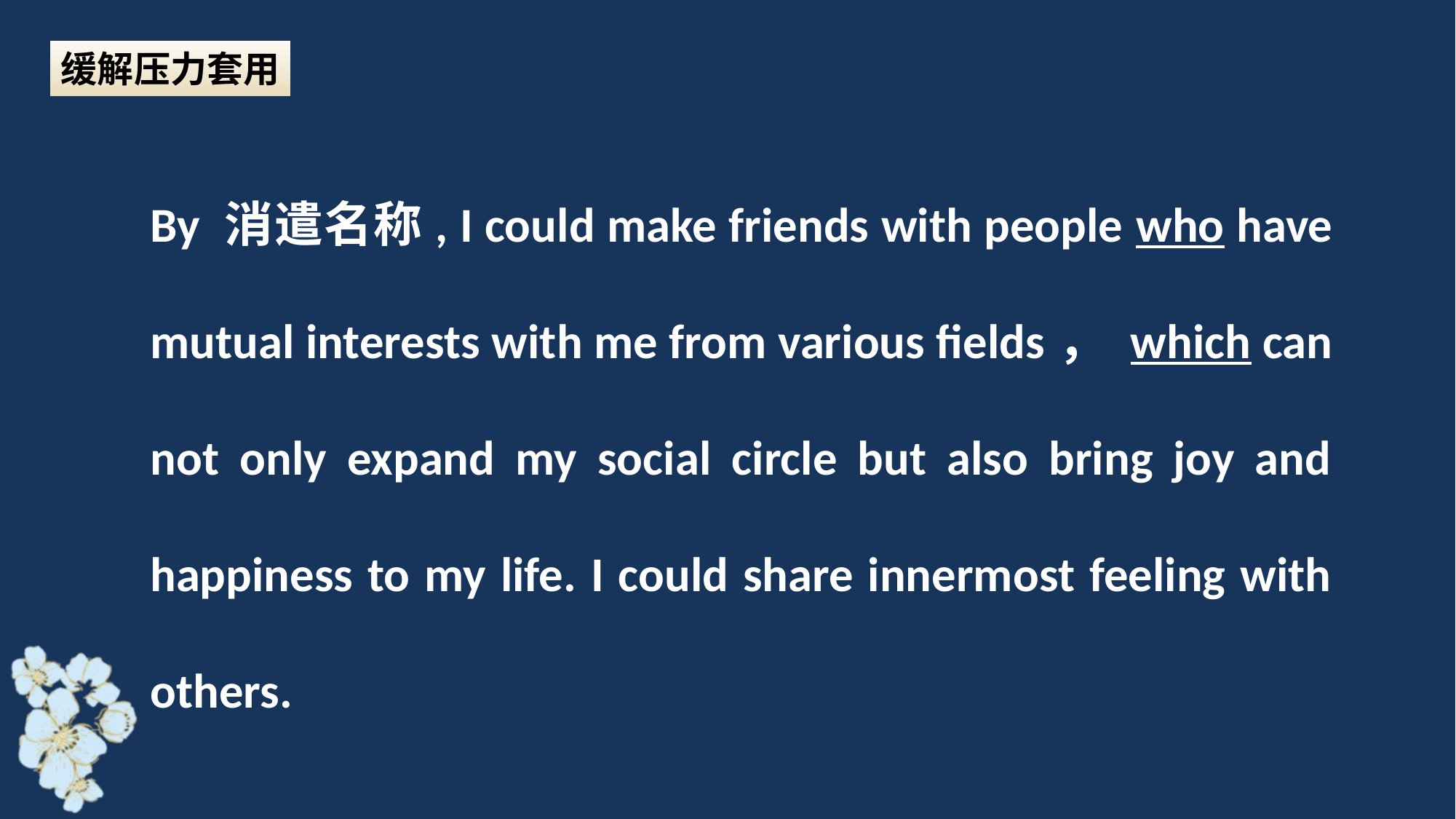

缓解压力套用
By 消遣名称, I could make friends with people who have mutual interests with me from various fields， which can not only expand my social circle but also bring joy and happiness to my life. I could share innermost feeling with others.